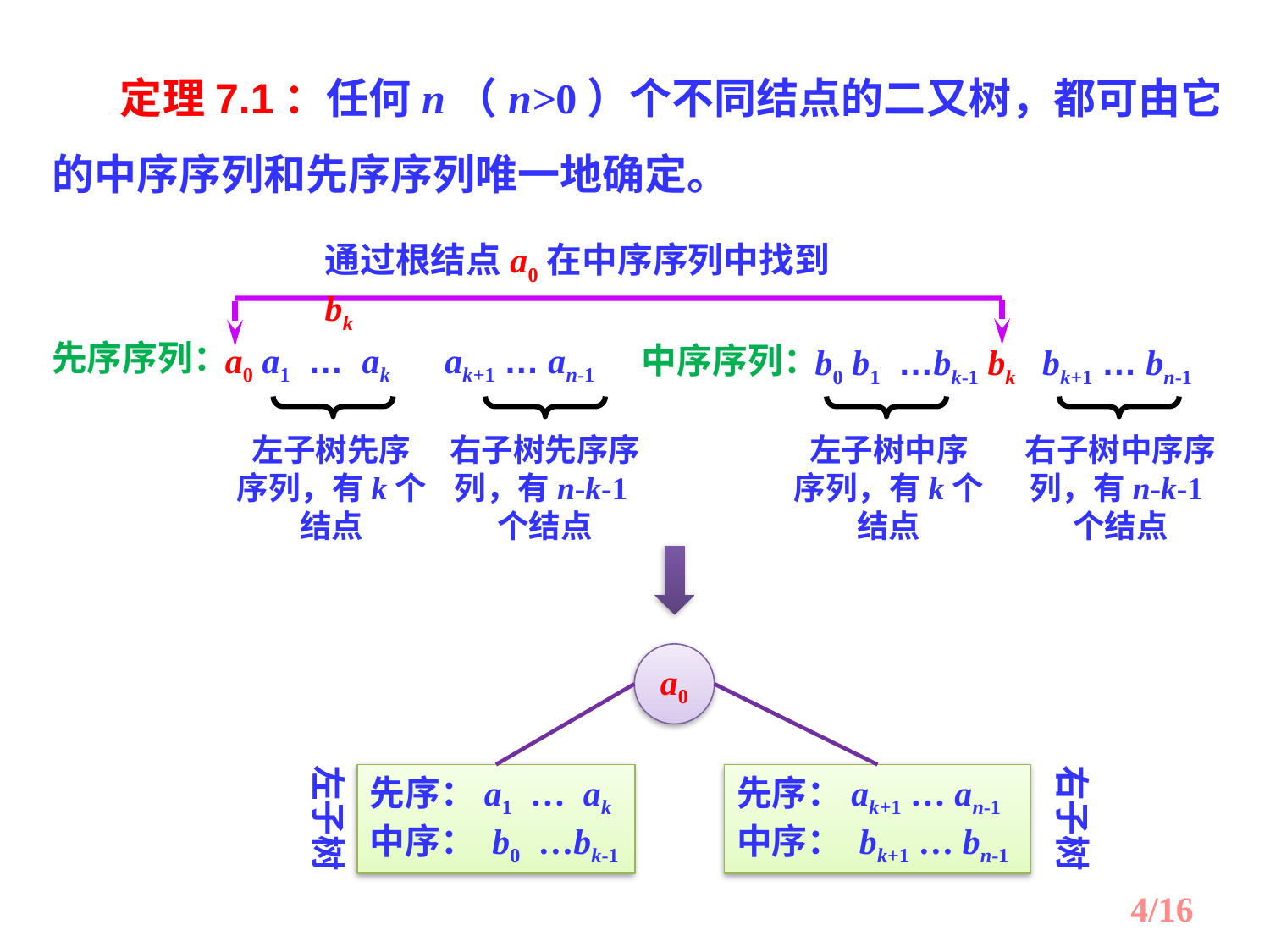

定理7.1：任何n（n>0）个不同结点的二又树，都可由它的中序序列和先序序列唯一地确定。
通过根结点a0在中序序列中找到bk

先序序列：
a0 a1  …  ak          ak+1 … an-1
中序序列：
b0 b1  …bk-1 bk   bk+1 … bn-1

左子树中序序列，有k个结点

右子树中序序列，有n-k-1个结点

左子树先序序列，有k个结点

右子树先序序列，有n-k-1个结点

a0
左子树
右子树
先序：a1  …  ak
中序： b0  …bk-1
先序：ak+1 … an-1
中序： bk+1 … bn-1
4/16